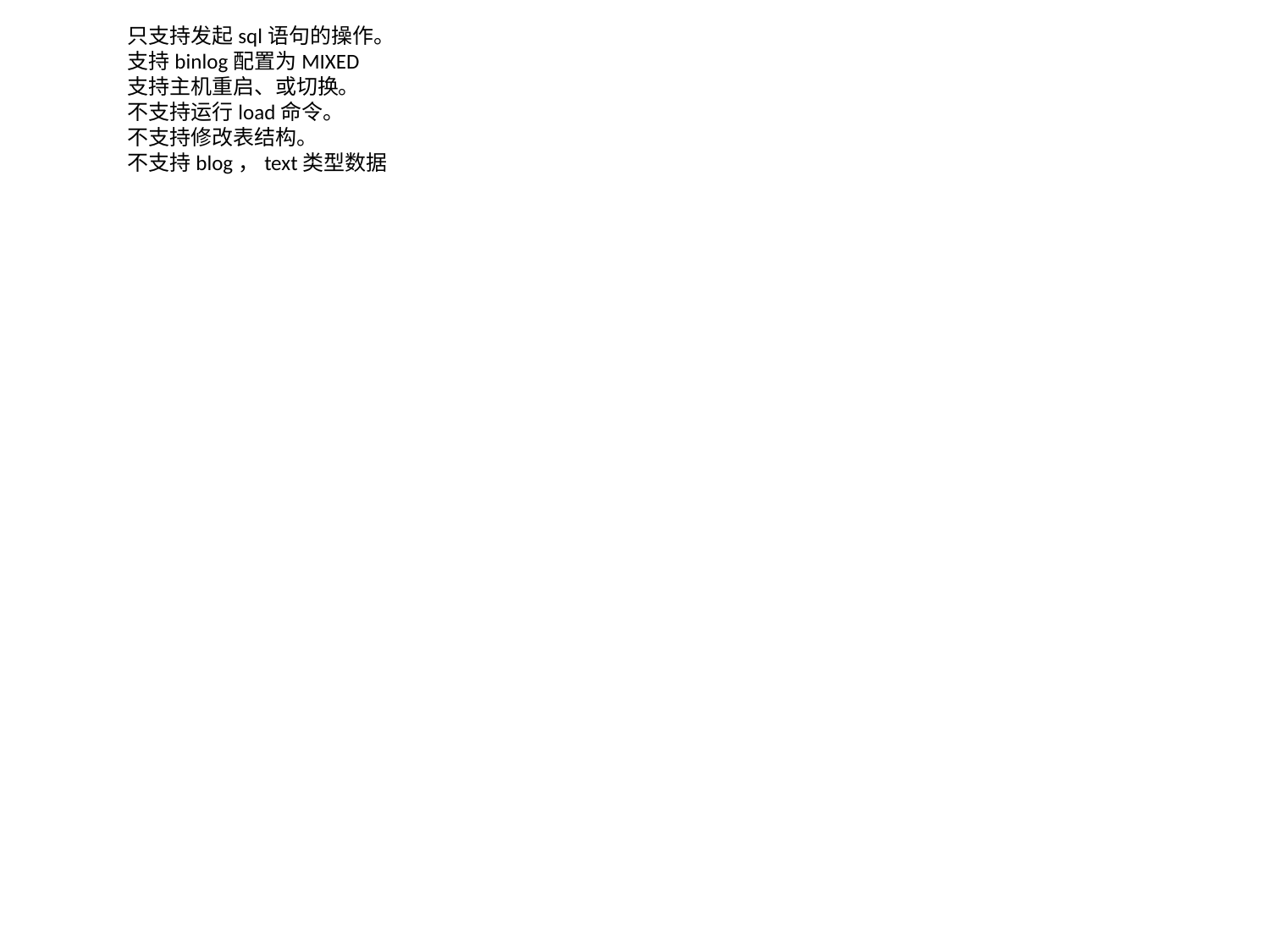

只支持发起sql语句的操作。
支持binlog配置为MIXED
支持主机重启、或切换。
不支持运行load命令。
不支持修改表结构。
不支持blog，text类型数据